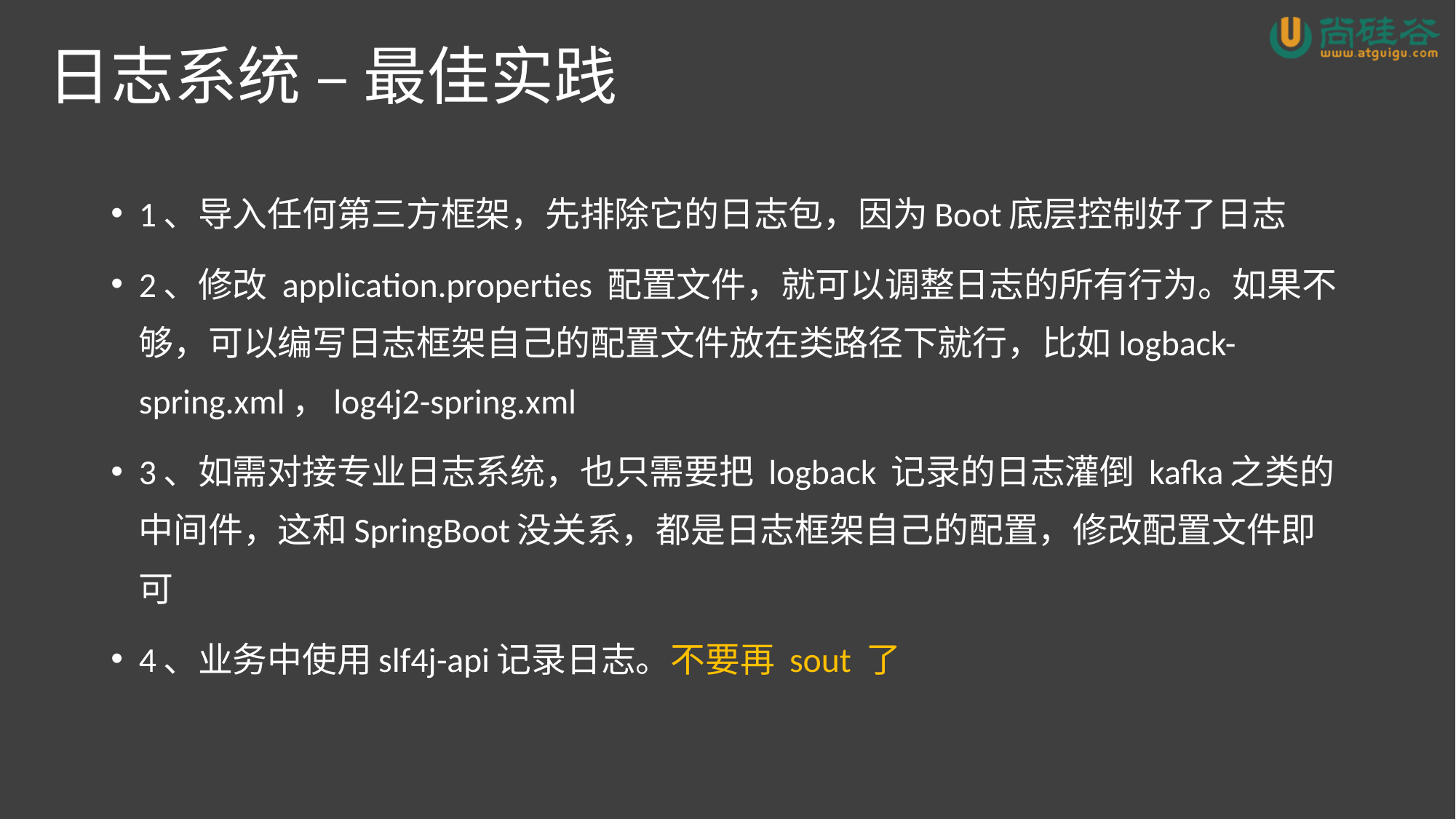

# 日志系统 – 最佳实践
1、导入任何第三方框架，先排除它的日志包，因为Boot底层控制好了日志
2、修改 application.properties 配置文件，就可以调整日志的所有行为。如果不够，可以编写日志框架自己的配置文件放在类路径下就行，比如logback-spring.xml，log4j2-spring.xml
3、如需对接专业日志系统，也只需要把 logback 记录的日志灌倒 kafka之类的中间件，这和SpringBoot没关系，都是日志框架自己的配置，修改配置文件即可
4、业务中使用slf4j-api记录日志。不要再 sout 了